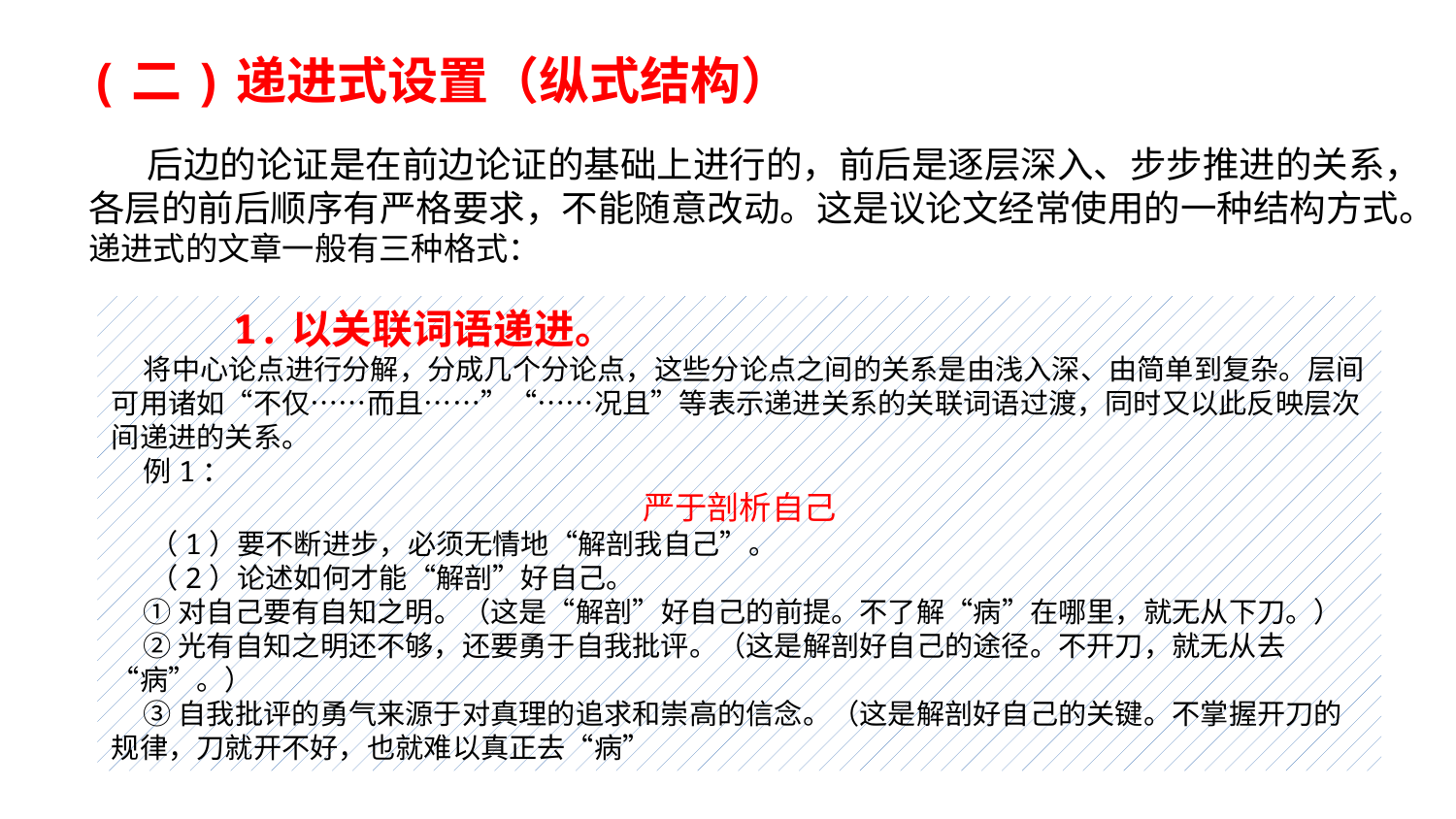

(二)递进式设置（纵式结构）
       后边的论证是在前边论证的基础上进行的，前后是逐层深入、步步推进的关系，各层的前后顺序有严格要求，不能随意改动。这是议论文经常使用的一种结构方式。递进式的文章一般有三种格式：
     1.以关联词语递进。
    将中心论点进行分解，分成几个分论点，这些分论点之间的关系是由浅入深、由简单到复杂。层间可用诸如“不仅……而且……”“……况且”等表示递进关系的关联词语过渡，同时又以此反映层次间递进的关系。
    例1：
严于剖析自己
     （1）要不断进步，必须无情地“解剖我自己”。
     （2）论述如何才能“解剖”好自己。
     ①对自己要有自知之明。（这是“解剖”好自己的前提。不了解“病”在哪里，就无从下刀。）
     ②光有自知之明还不够，还要勇于自我批评。（这是解剖好自己的途径。不开刀，就无从去“病”。）
     ③自我批评的勇气来源于对真理的追求和崇高的信念。（这是解剖好自己的关键。不掌握开刀的规律，刀就开不好，也就难以真正去“病”